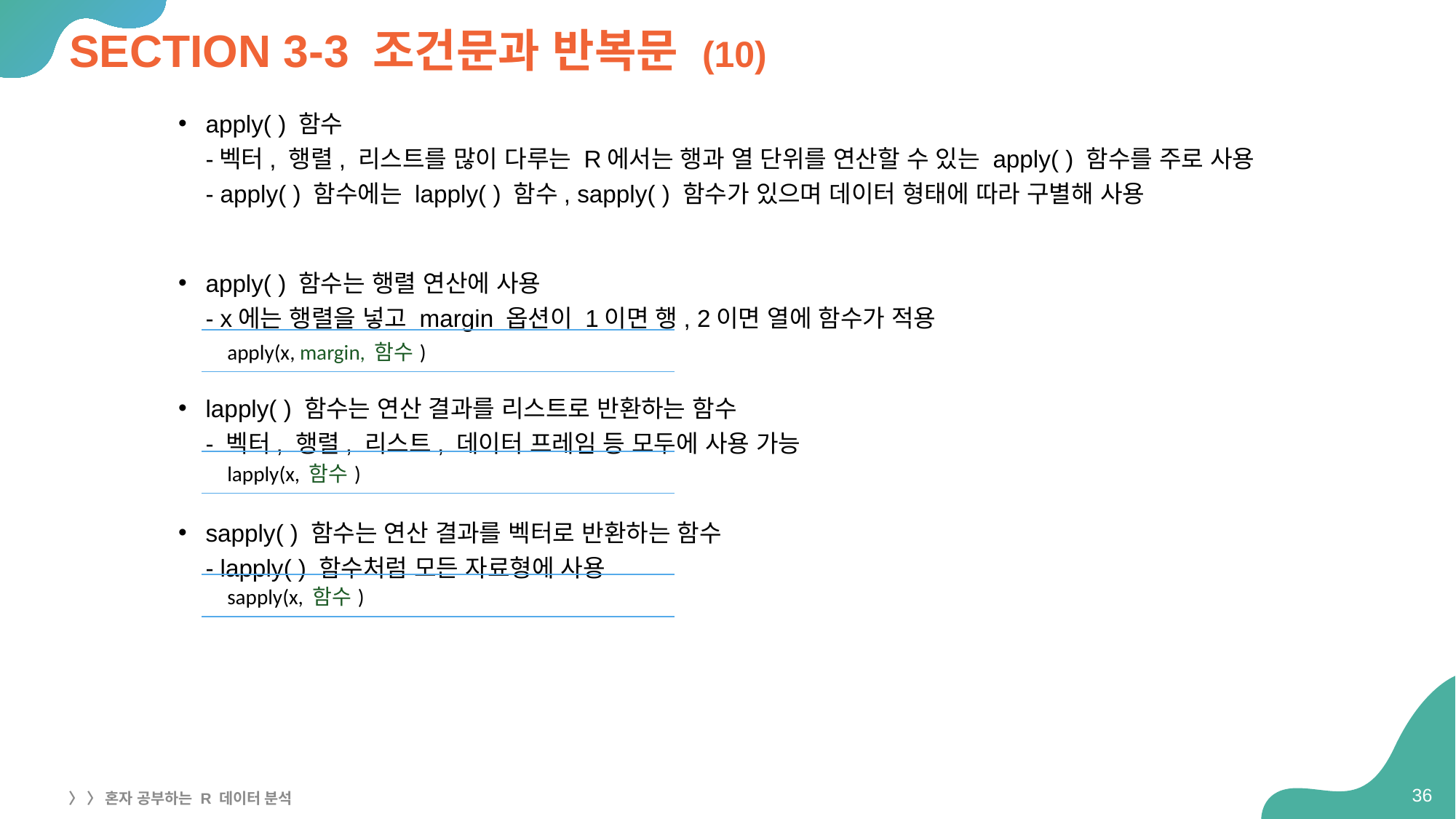

# SECTION 3-3 조건문과 반복문 (10)
apply( ) 함수
-벡터, 행렬, 리스트를 많이 다루는 R에서는 행과 열 단위를 연산할 수 있는 apply( ) 함수를 주로 사용
- apply( ) 함수에는 lapply( ) 함수, sapply( ) 함수가 있으며 데이터 형태에 따라 구별해 사용

apply( ) 함수는 행렬 연산에 사용
- x에는 행렬을 넣고 margin 옵션이 1이면 행, 2이면 열에 함수가 적용

lapply( ) 함수는 연산 결과를 리스트로 반환하는 함수
- 벡터, 행렬, 리스트, 데이터 프레임 등 모두에 사용 가능

sapply( ) 함수는 연산 결과를 벡터로 반환하는 함수
- lapply( ) 함수처럼 모든 자료형에 사용
| apply(x, margin, 함수) |
| --- |
| lapply(x, 함수) |
| --- |
| sapply(x, 함수) |
| --- |
36
〉 〉 혼자 공부하는 R 데이터 분석